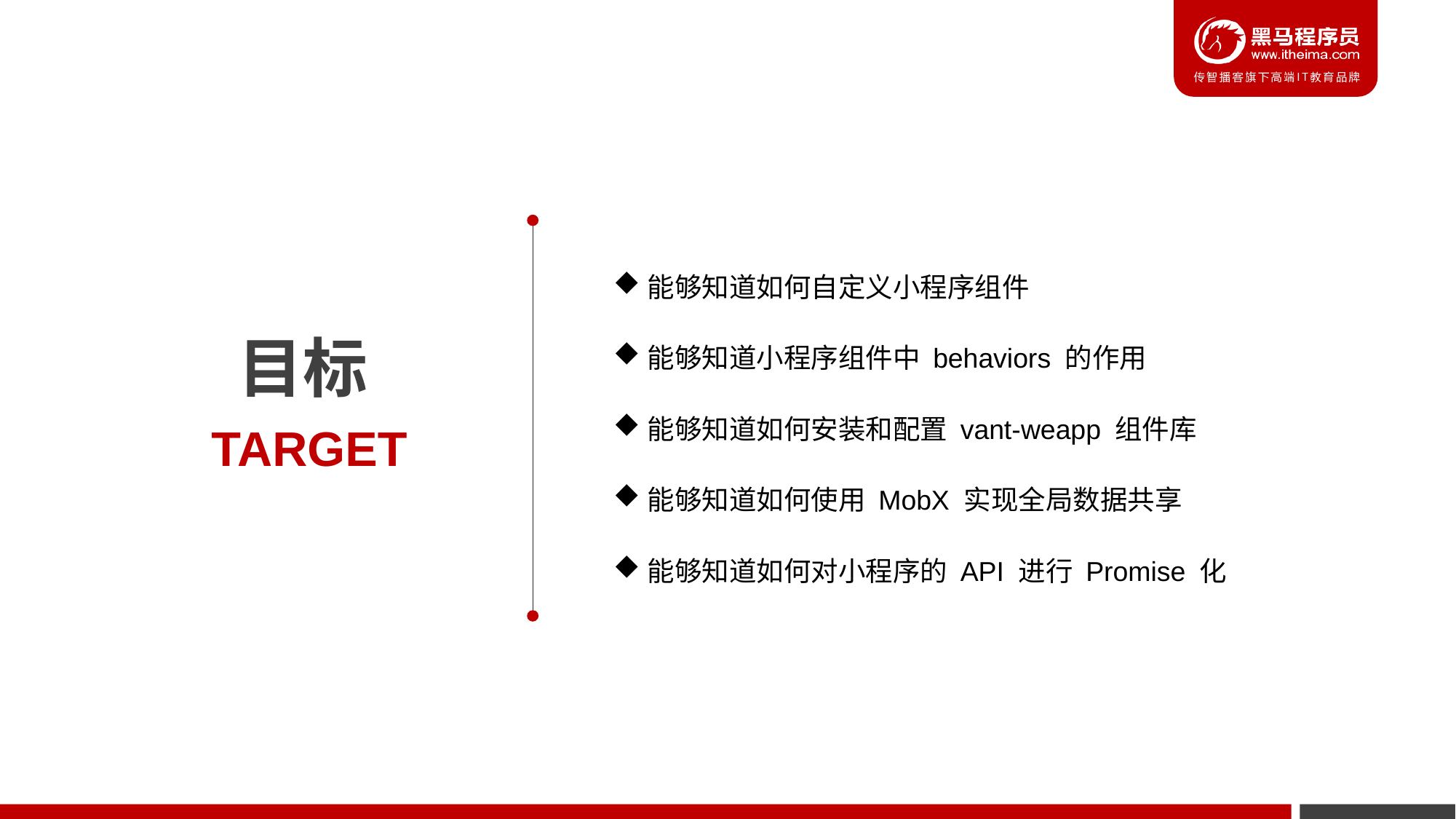

能够知道如何自定义小程序组件
能够知道小程序组件中 behaviors 的作用
能够知道如何安装和配置 vant-weapp 组件库
能够知道如何使用 MobX 实现全局数据共享
能够知道如何对小程序的 API 进行 Promise 化